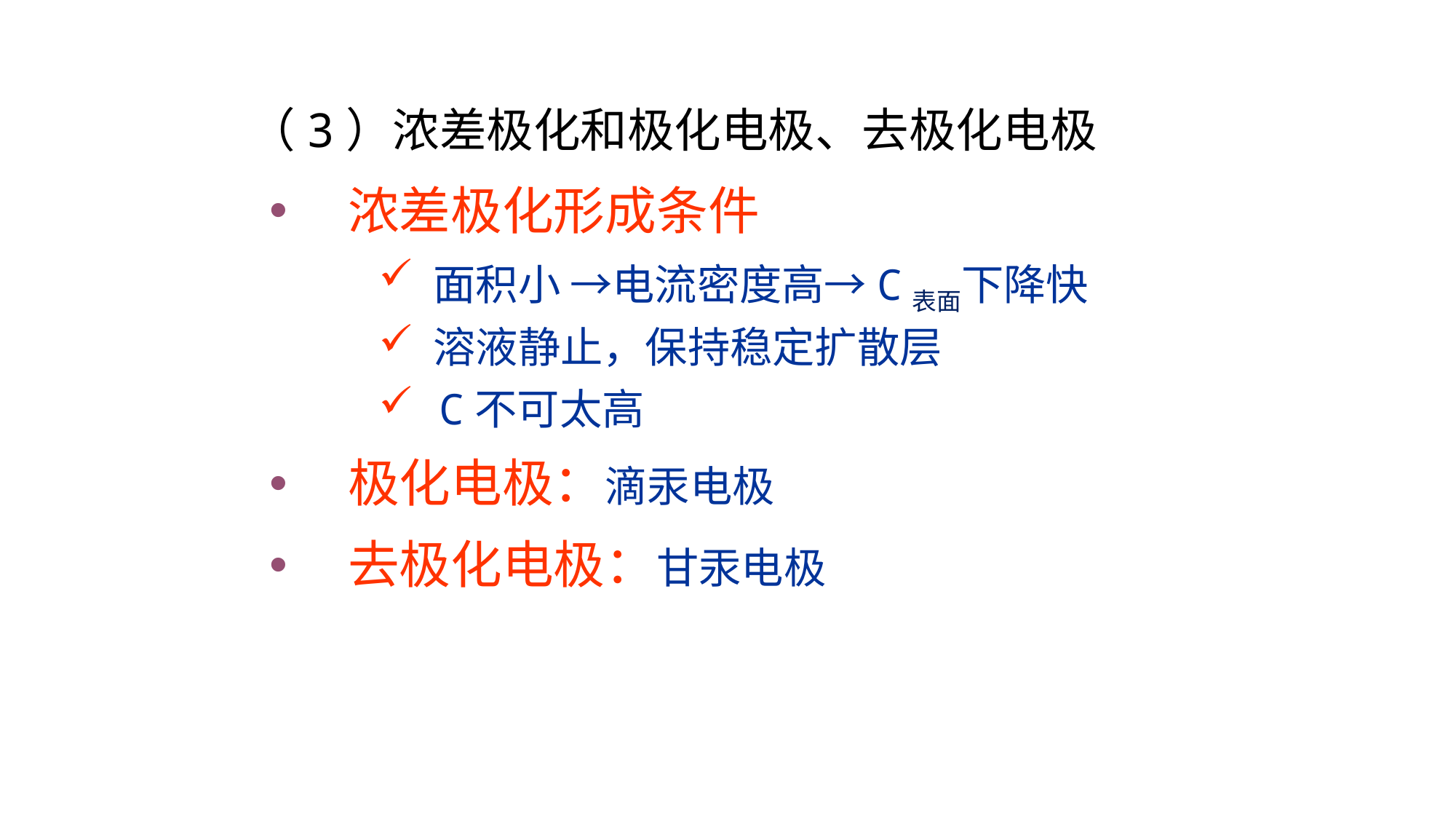

# （3）浓差极化和极化电极、去极化电极
 浓差极化形成条件
 面积小 →电流密度高→C表面下降快
 溶液静止，保持稳定扩散层
 C不可太高

 极化电极：滴汞电极

 去极化电极：甘汞电极